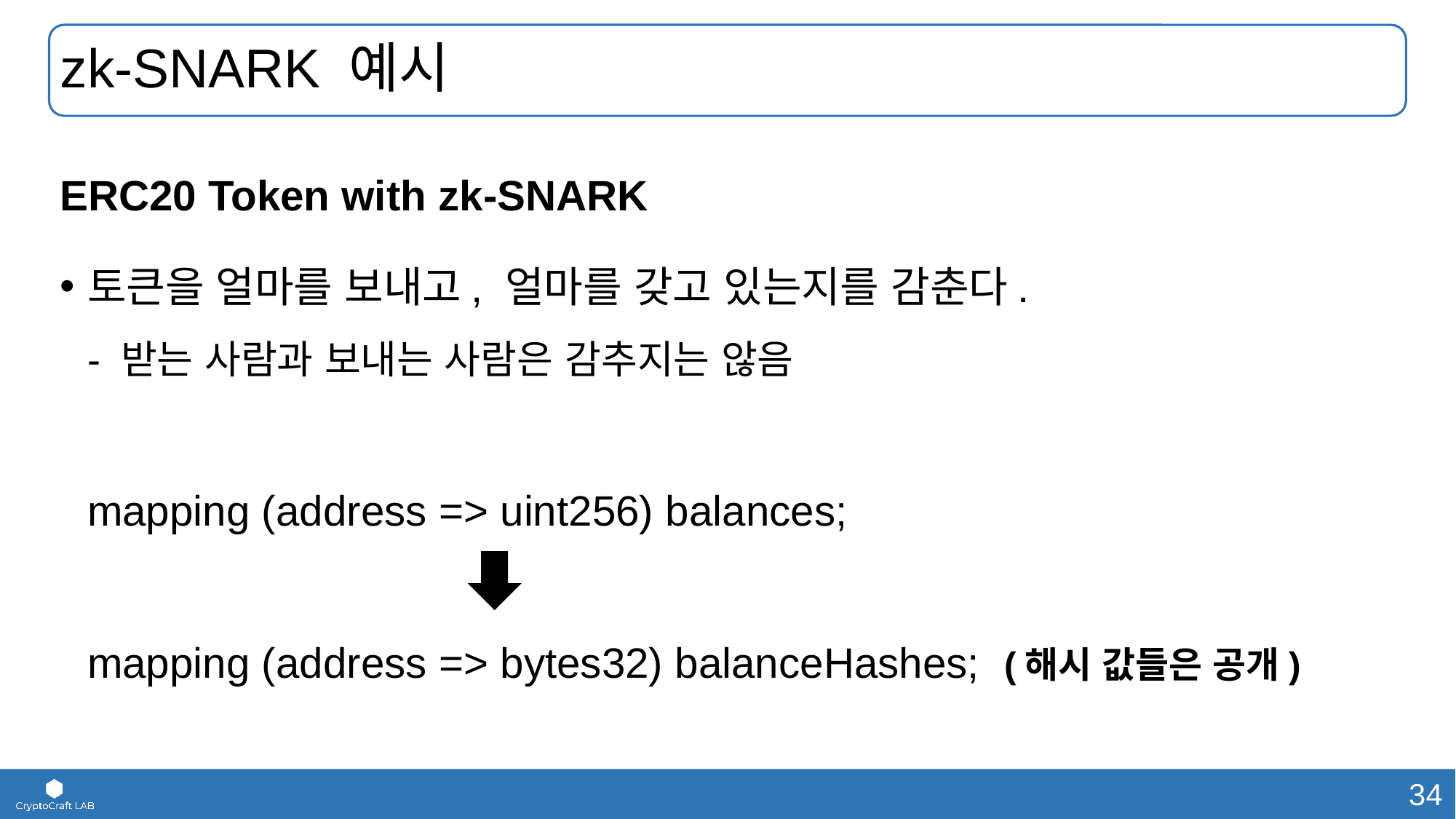

# zk-SNARK 예시
ERC20 Token with zk-SNARK
토큰을 얼마를 보내고, 얼마를 갖고 있는지를 감춘다.
- 받는 사람과 보내는 사람은 감추지는 않음
mapping (address => uint256) balances;
mapping (address => bytes32) balanceHashes;  (해시 값들은 공개)